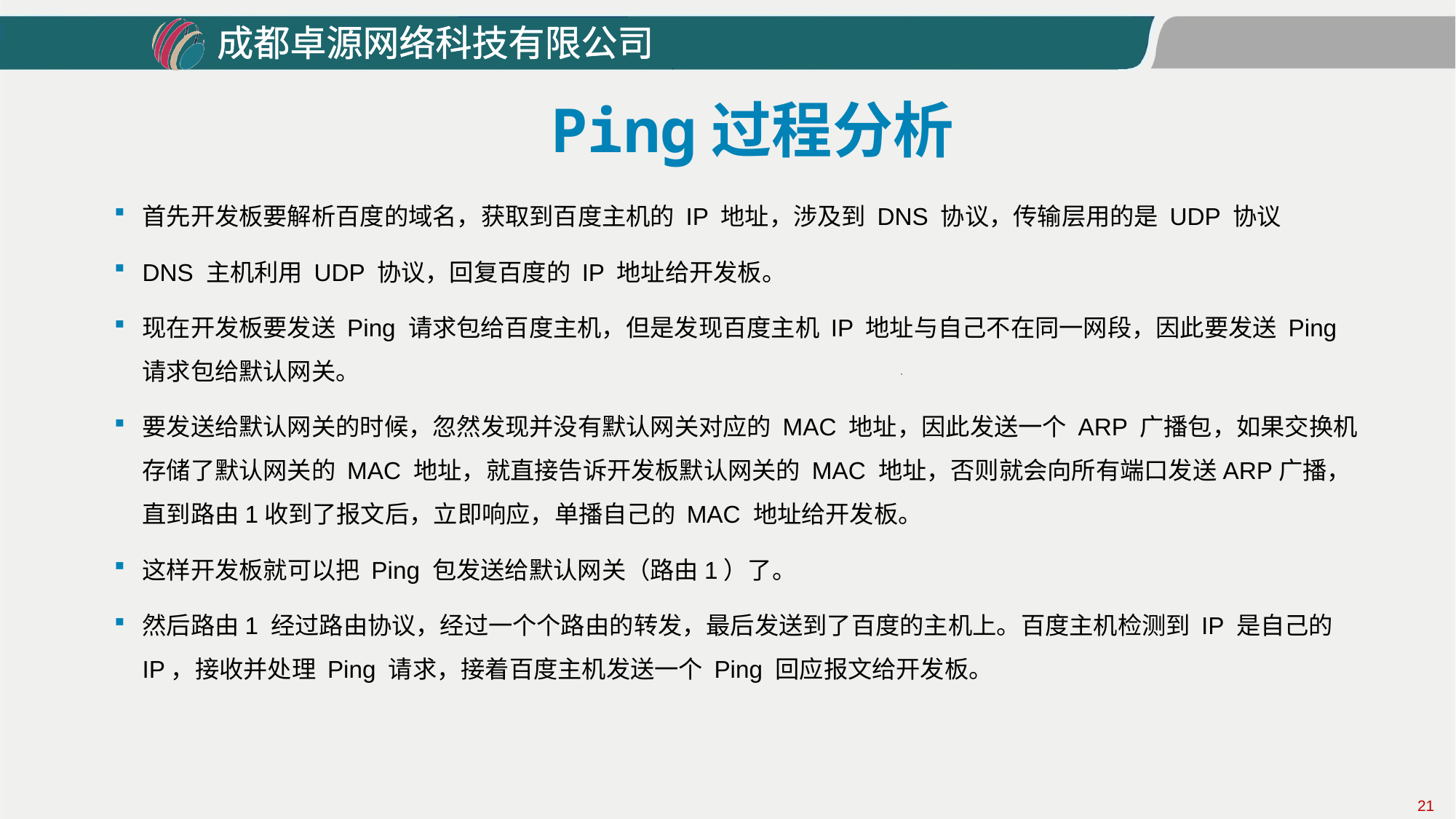

# Ping过程分析
首先开发板要解析百度的域名，获取到百度主机的 IP 地址，涉及到 DNS 协议，传输层用的是 UDP 协议
DNS 主机利用 UDP 协议，回复百度的 IP 地址给开发板。
现在开发板要发送 Ping 请求包给百度主机，但是发现百度主机 IP 地址与自己不在同一网段，因此要发送 Ping 请求包给默认网关。
要发送给默认网关的时候，忽然发现并没有默认网关对应的 MAC 地址，因此发送一个 ARP 广播包，如果交换机存储了默认网关的 MAC 地址，就直接告诉开发板默认网关的 MAC 地址，否则就会向所有端口发送ARP广播，直到路由1收到了报文后，立即响应，单播自己的 MAC 地址给开发板。
这样开发板就可以把 Ping 包发送给默认网关（路由1）了。
然后路由1 经过路由协议，经过一个个路由的转发，最后发送到了百度的主机上。百度主机检测到 IP 是自己的 IP，接收并处理 Ping 请求，接着百度主机发送一个 Ping 回应报文给开发板。